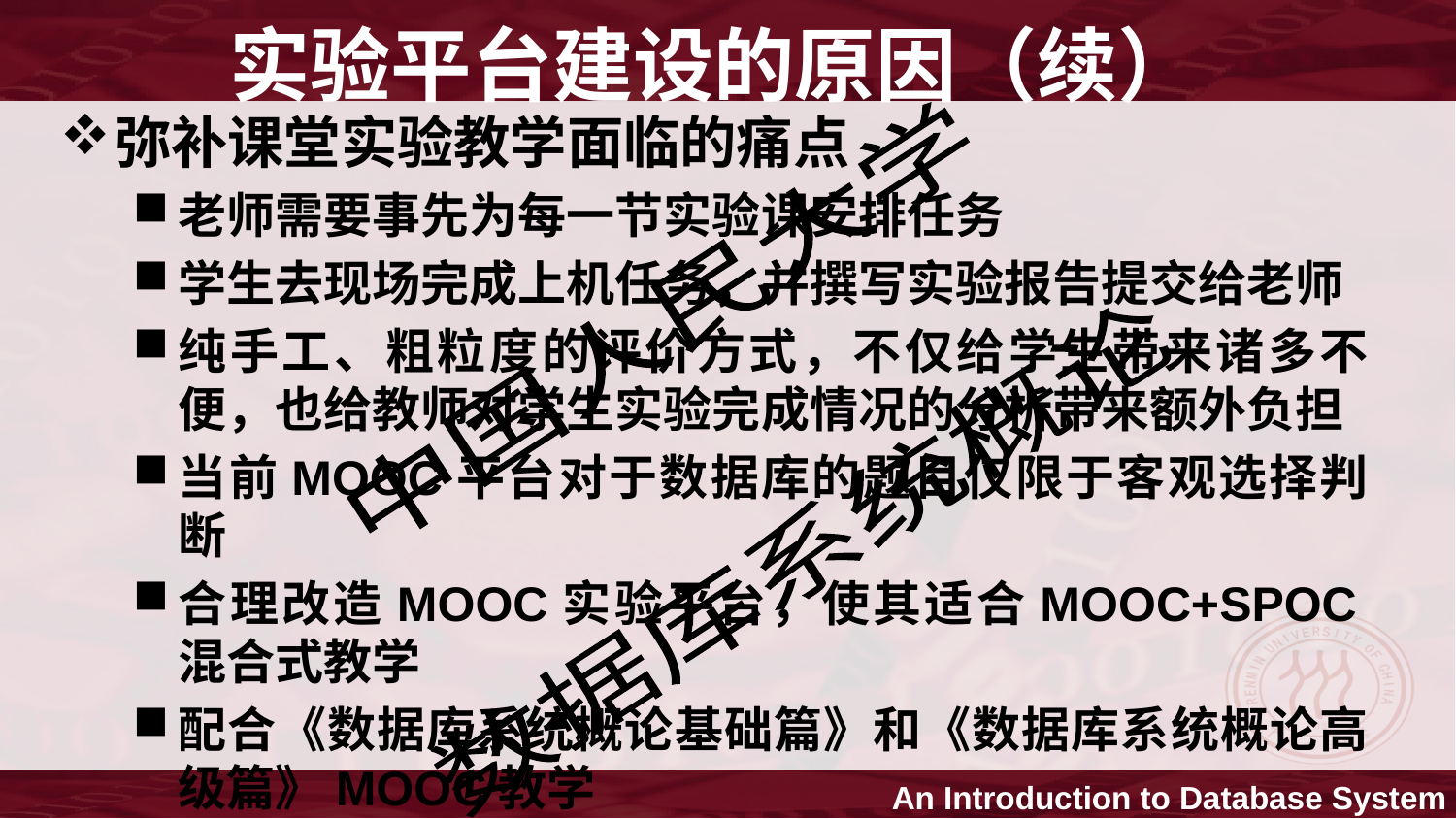

# 实验平台建设的原因（续）
弥补课堂实验教学面临的痛点
老师需要事先为每一节实验课安排任务
学生去现场完成上机任务，并撰写实验报告提交给老师
纯手工、粗粒度的评价方式，不仅给学生带来诸多不便，也给教师对学生实验完成情况的分析带来额外负担
当前MOOC平台对于数据库的题目仅限于客观选择判断
合理改造MOOC实验平台，使其适合MOOC+SPOC混合式教学
配合《数据库系统概论基础篇》和《数据库系统概论高级篇》MOOC教学